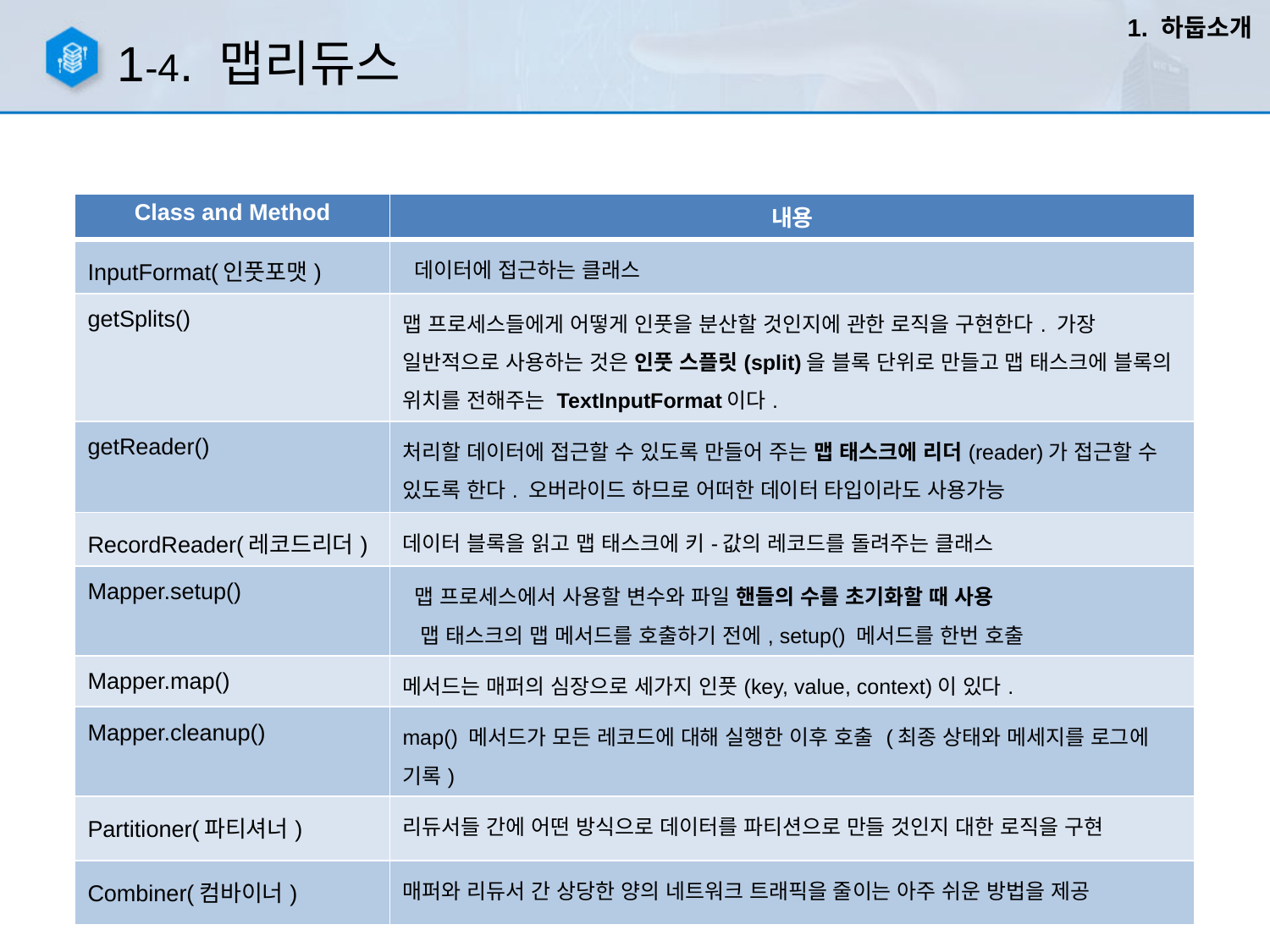

1. 하둡소개
1-4. 맵리듀스
| Class and Method | 내용 |
| --- | --- |
| InputFormat(인풋포맷) | 데이터에 접근하는 클래스 |
| getSplits() | 맵 프로세스들에게 어떻게 인풋을 분산할 것인지에 관한 로직을 구현한다. 가장 일반적으로 사용하는 것은 인풋 스플릿(split)을 블록 단위로 만들고 맵 태스크에 블록의 위치를 전해주는 TextInputFormat이다. |
| getReader() | 처리할 데이터에 접근할 수 있도록 만들어 주는 맵 태스크에 리더(reader)가 접근할 수 있도록 한다. 오버라이드 하므로 어떠한 데이터 타입이라도 사용가능 |
| RecordReader(레코드리더) | 데이터 블록을 읽고 맵 태스크에 키-값의 레코드를 돌려주는 클래스 |
| Mapper.setup() | 맵 프로세스에서 사용할 변수와 파일 핸들의 수를 초기화할 때 사용 맵 태스크의 맵 메서드를 호출하기 전에, setup() 메서드를 한번 호출 |
| Mapper.map() | 메서드는 매퍼의 심장으로 세가지 인풋(key, value, context)이 있다. |
| Mapper.cleanup() | map() 메서드가 모든 레코드에 대해 실행한 이후 호출 (최종 상태와 메세지를 로그에 기록) |
| Partitioner(파티셔너) | 리듀서들 간에 어떤 방식으로 데이터를 파티션으로 만들 것인지 대한 로직을 구현 |
| Combiner(컴바이너) | 매퍼와 리듀서 간 상당한 양의 네트워크 트래픽을 줄이는 아주 쉬운 방법을 제공 |